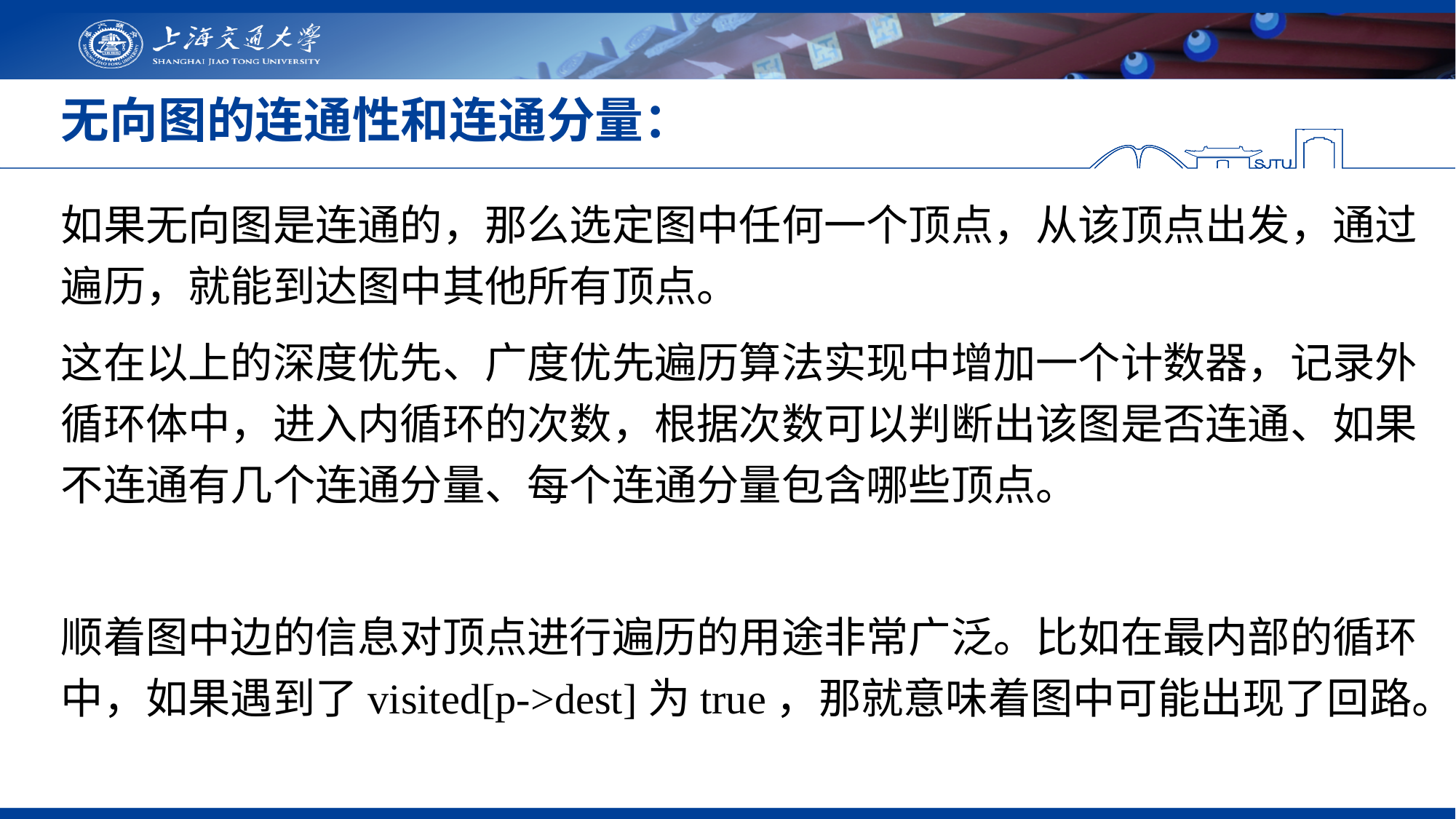

# 无向图的连通性和连通分量：
如果无向图是连通的，那么选定图中任何一个顶点，从该顶点出发，通过遍历，就能到达图中其他所有顶点。
这在以上的深度优先、广度优先遍历算法实现中增加一个计数器，记录外循环体中，进入内循环的次数，根据次数可以判断出该图是否连通、如果不连通有几个连通分量、每个连通分量包含哪些顶点。

顺着图中边的信息对顶点进行遍历的用途非常广泛。比如在最内部的循环中，如果遇到了visited[p->dest]为true，那就意味着图中可能出现了回路。